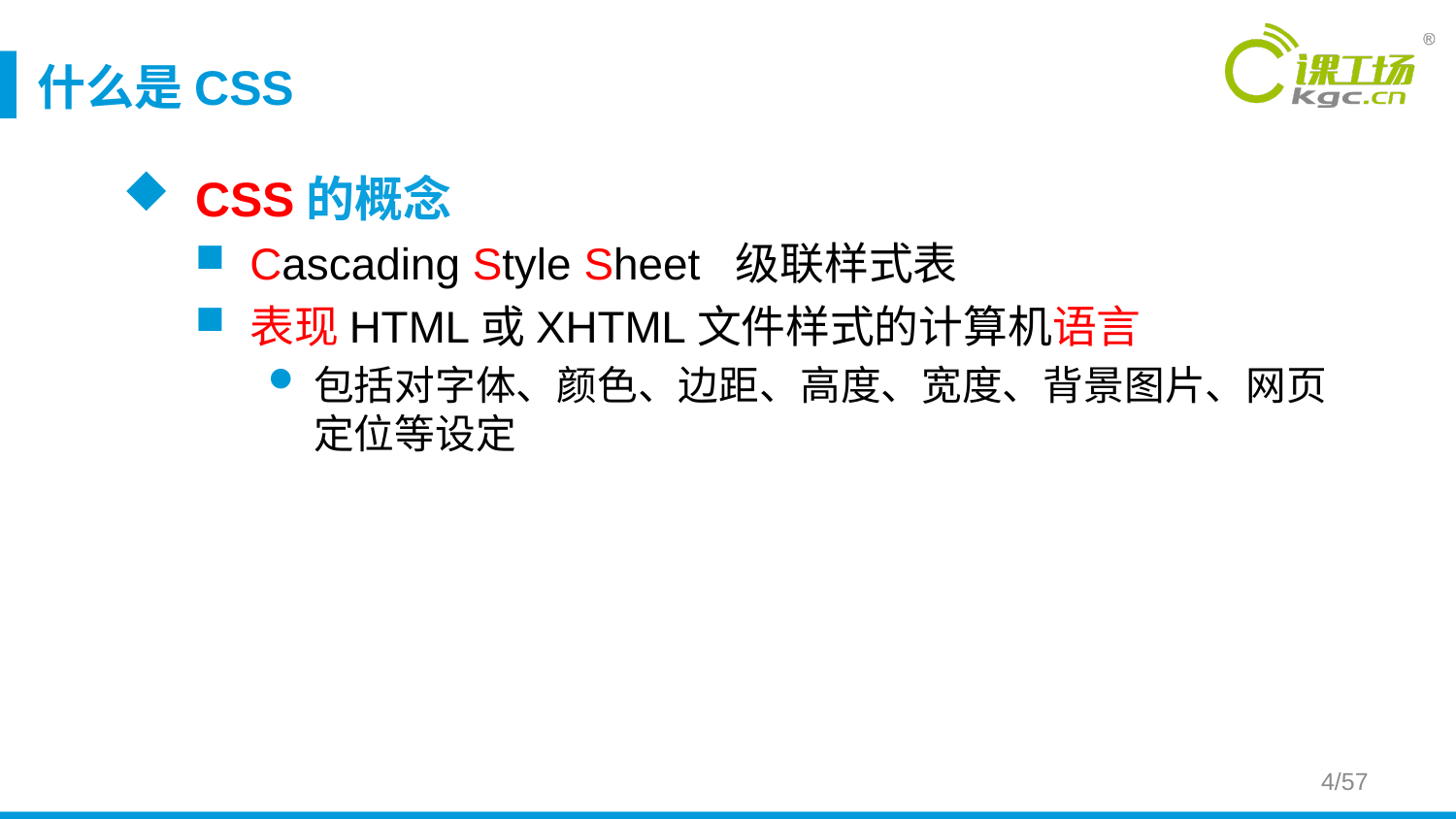

# 什么是CSS
CSS的概念
Cascading Style Sheet  级联样式表
表现HTML或XHTML文件样式的计算机语言
包括对字体、颜色、边距、高度、宽度、背景图片、网页定位等设定

4/57